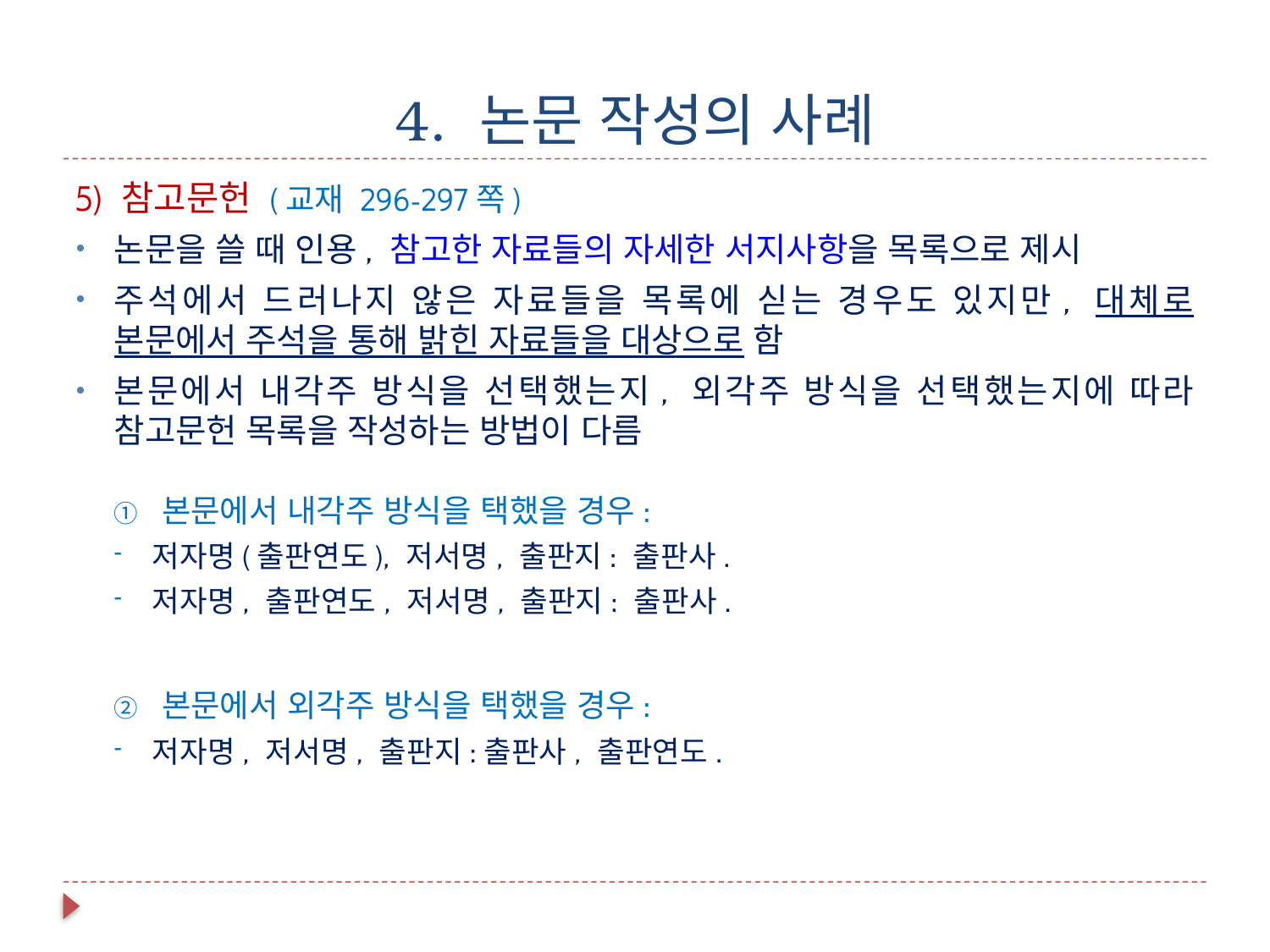

# 4. 논문 작성의 사례
5) 참고문헌 (교재 296-297쪽)
논문을 쓸 때 인용, 참고한 자료들의 자세한 서지사항을 목록으로 제시
주석에서 드러나지 않은 자료들을 목록에 싣는 경우도 있지만, 대체로 본문에서 주석을 통해 밝힌 자료들을 대상으로 함
본문에서 내각주 방식을 선택했는지, 외각주 방식을 선택했는지에 따라 참고문헌 목록을 작성하는 방법이 다름

본문에서 내각주 방식을 택했을 경우:
저자명(출판연도), 저서명, 출판지: 출판사.
저자명, 출판연도, 저서명, 출판지: 출판사.

본문에서 외각주 방식을 택했을 경우:
저자명, 저서명, 출판지:출판사, 출판연도.